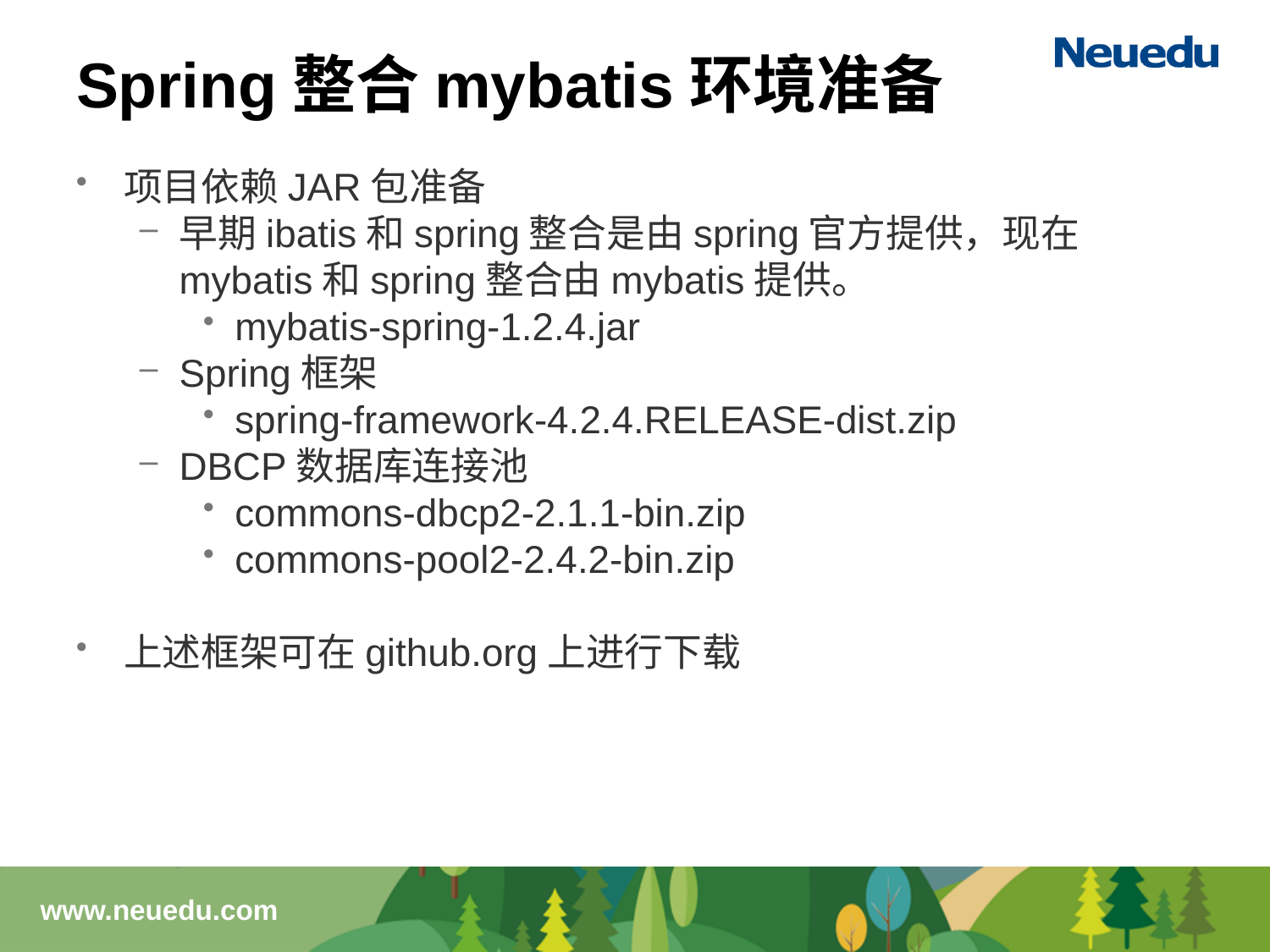

# Spring整合mybatis环境准备
项目依赖JAR包准备
早期ibatis和spring整合是由spring官方提供，现在mybatis和spring整合由mybatis提供。
mybatis-spring-1.2.4.jar
Spring框架
spring-framework-4.2.4.RELEASE-dist.zip
DBCP数据库连接池
commons-dbcp2-2.1.1-bin.zip
commons-pool2-2.4.2-bin.zip

上述框架可在github.org上进行下载